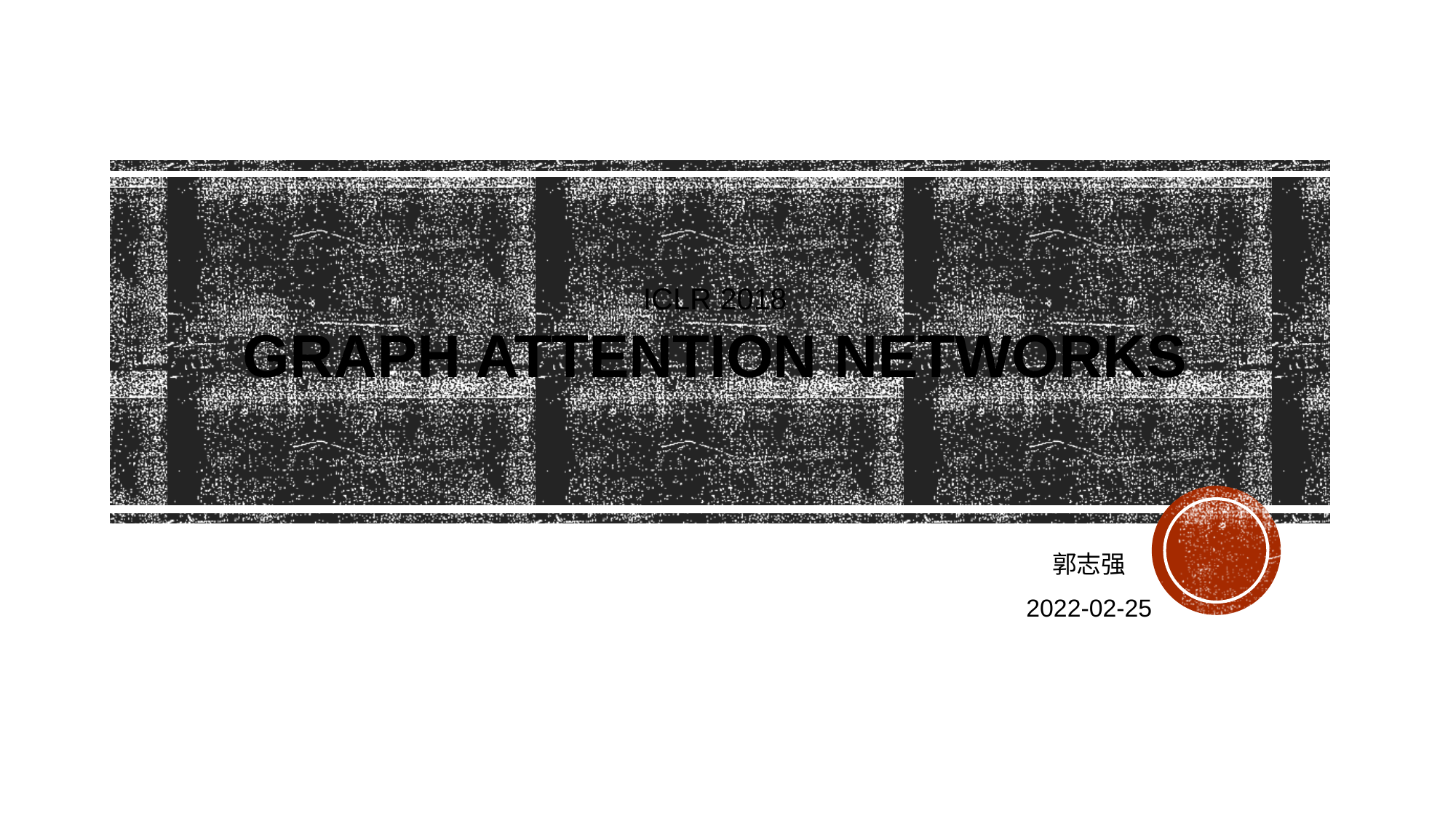

# Graph ATTENTION NETWORKS
ICLR 2018
郭志强
2022-02-25